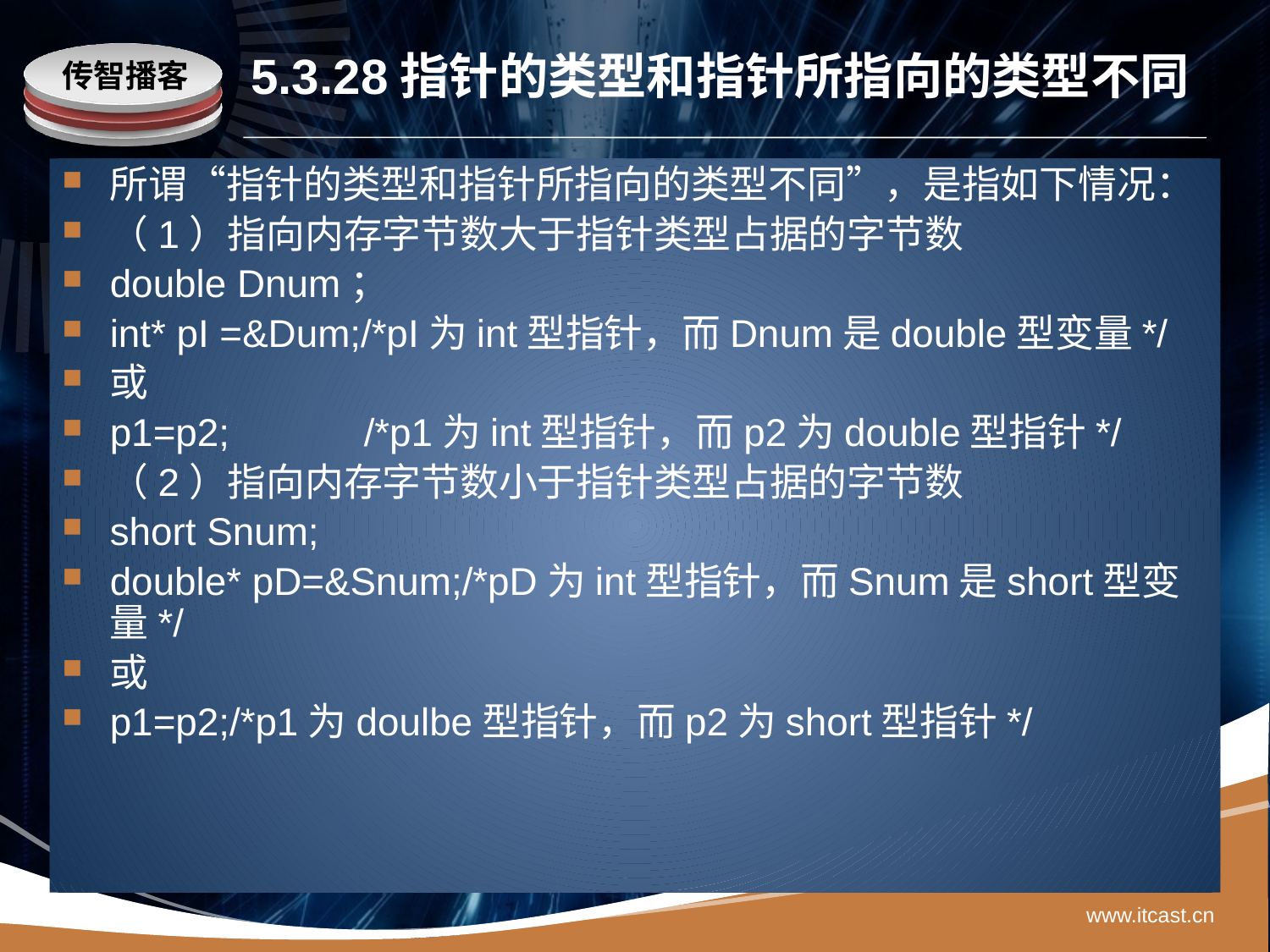

# 5.3.28指针的类型和指针所指向的类型不同
所谓“指针的类型和指针所指向的类型不同”，是指如下情况：
（1）指向内存字节数大于指针类型占据的字节数
double Dnum；
int* pI =&Dum;/*pI为int型指针，而Dnum是double型变量*/
或
p1=p2;		/*p1为int型指针，而p2为double型指针*/
（2）指向内存字节数小于指针类型占据的字节数
short Snum;
double* pD=&Snum;/*pD为int型指针，而Snum是short型变量*/
或
p1=p2;/*p1为doulbe型指针，而p2为short型指针*/
www.itcast.cn